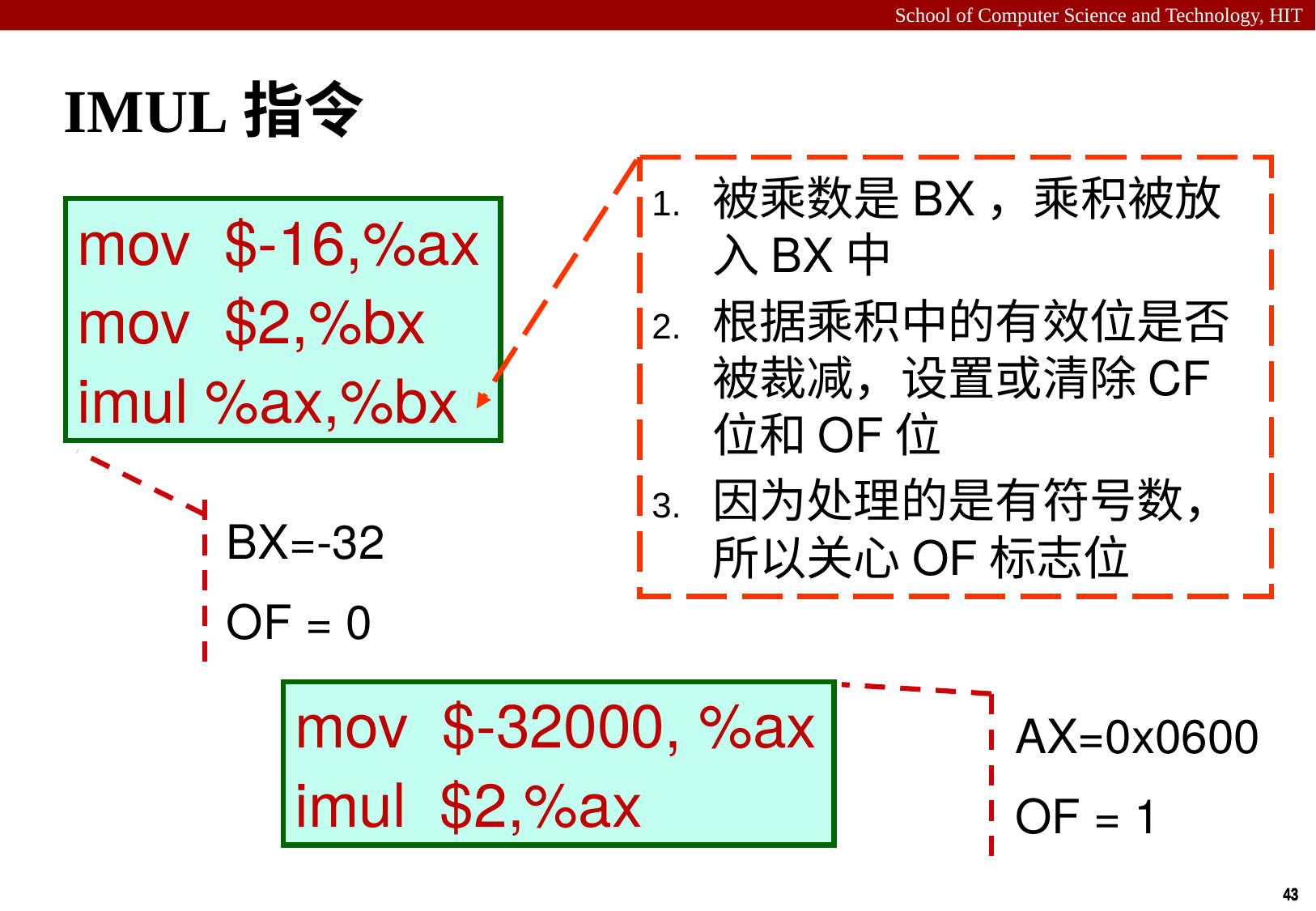

# IMUL指令
被乘数是BX，乘积被放入BX中
根据乘积中的有效位是否被裁减，设置或清除CF位和OF位
因为处理的是有符号数，所以关心OF标志位
mov  $-16,%ax
mov  $2,%bx
imul %ax,%bx
BX=-32
OF = 0
mov  $-32000, %ax
imul  $2,%ax
  AX=0x0600
  OF = 1